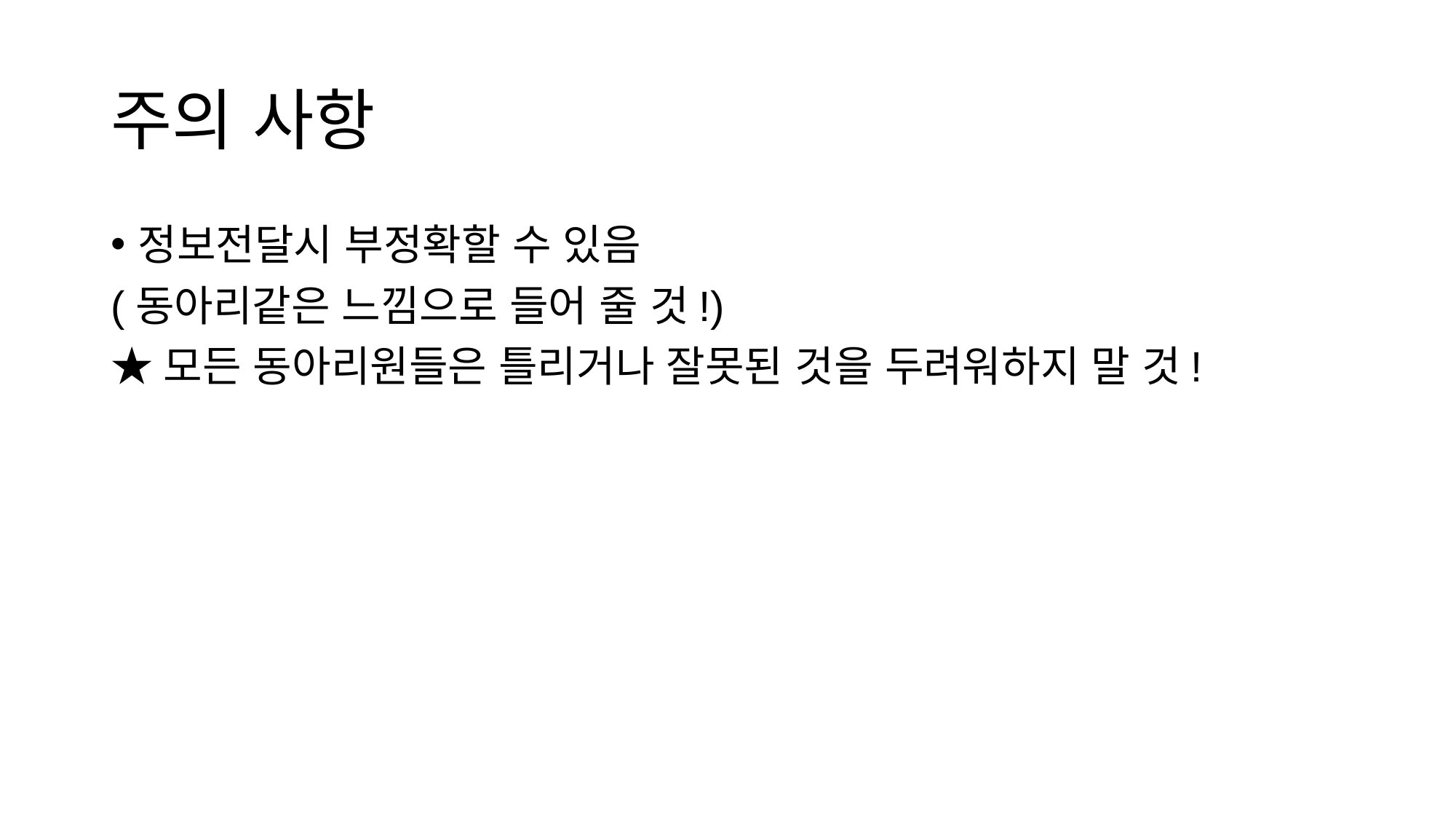

# 주의 사항
정보전달시 부정확할 수 있음
(동아리같은 느낌으로 들어 줄 것!)
★모든 동아리원들은 틀리거나 잘못된 것을 두려워하지 말 것!